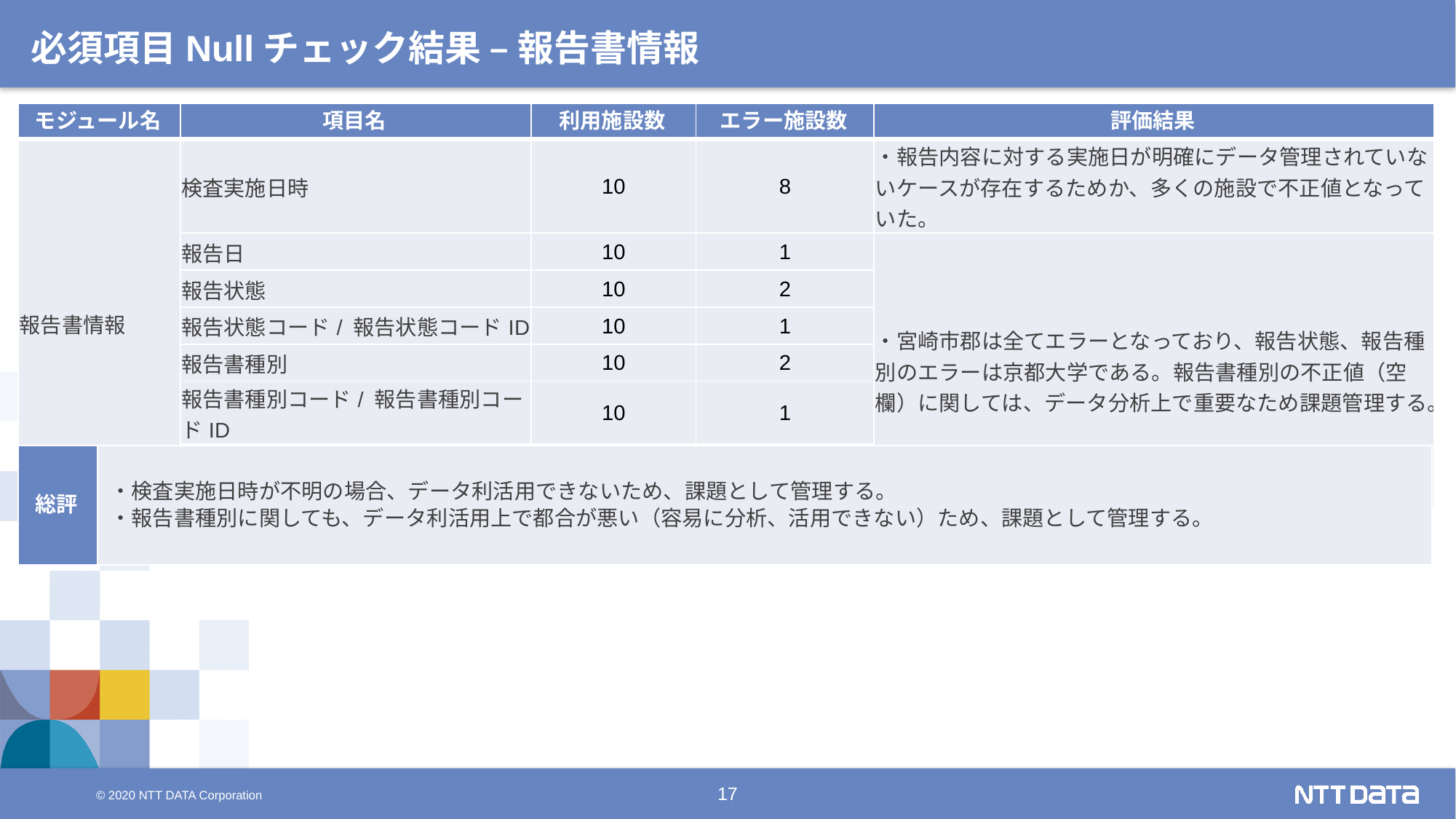

# 必須項目Nullチェック結果 – 報告書情報
| モジュール名 | 項目名 | 利用施設数 | エラー施設数 | 評価結果 |
| --- | --- | --- | --- | --- |
| 報告書情報 | 検査実施日時 | 10 | 8 | ・報告内容に対する実施日が明確にデータ管理されていないケースが存在するためか、多くの施設で不正値となっていた。 |
|  | 報告日 | 10 | 1 | ・宮崎市郡は全てエラーとなっており、報告状態、報告種別のエラーは京都大学である。報告書種別の不正値（空欄）に関しては、データ分析上で重要なため課題管理する。 |
|  | 報告状態 | 10 | 2 |  |
|  | 報告状態コード/ 報告状態コードID | 10 | 1 |  |
|  | 報告書種別 | 10 | 2 |  |
|  | 報告書種別コード/ 報告書種別コードID | 10 | 1 |  |
|  | 実施施設 /実施施設コード/実施施設コードID | 10 | 1 |  |
| 総評 | ・検査実施日時が不明の場合、データ利活用できないため、課題として管理する。 ・報告書種別に関しても、データ利活用上で都合が悪い（容易に分析、活用できない）ため、課題として管理する。 |
| --- | --- |